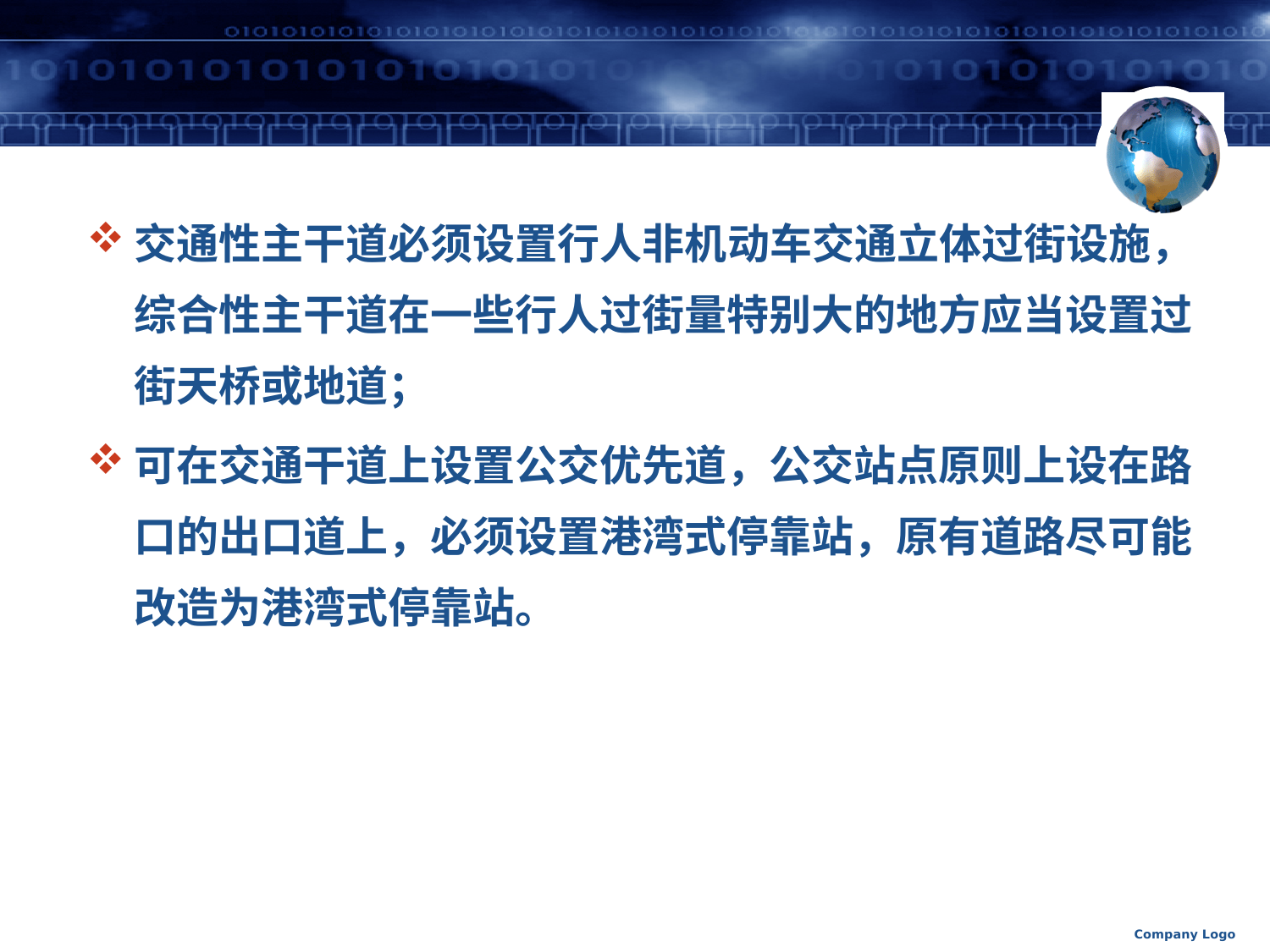

#
交通性主干道必须设置行人非机动车交通立体过街设施，综合性主干道在一些行人过街量特别大的地方应当设置过街天桥或地道；
可在交通干道上设置公交优先道，公交站点原则上设在路口的出口道上，必须设置港湾式停靠站，原有道路尽可能改造为港湾式停靠站。
Company Logo